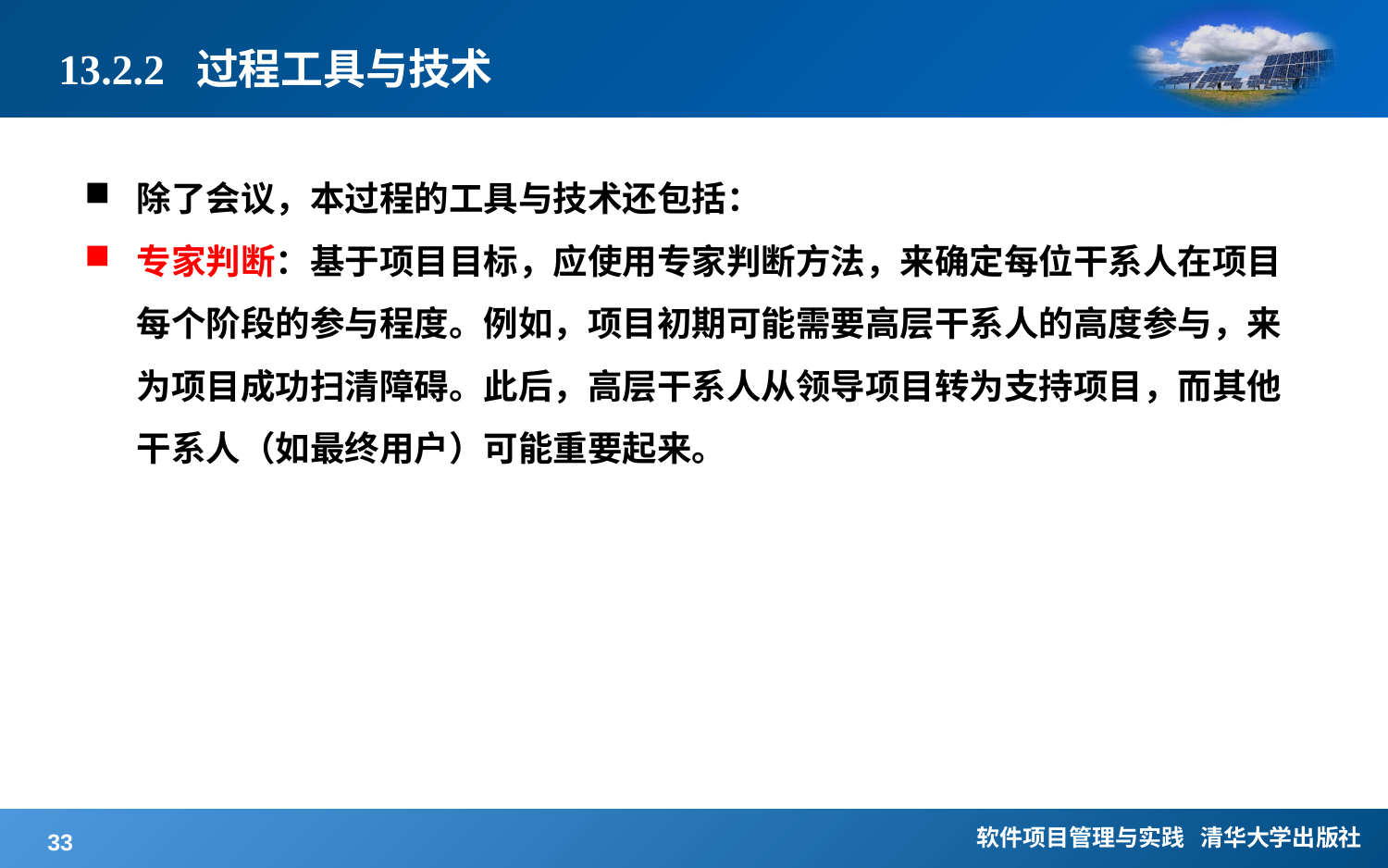

# 13.2.2  过程工具与技术
除了会议，本过程的工具与技术还包括：
专家判断：基于项目目标，应使用专家判断方法，来确定每位干系人在项目每个阶段的参与程度。例如，项目初期可能需要高层干系人的高度参与，来为项目成功扫清障碍。此后，高层干系人从领导项目转为支持项目，而其他干系人（如最终用户）可能重要起来。